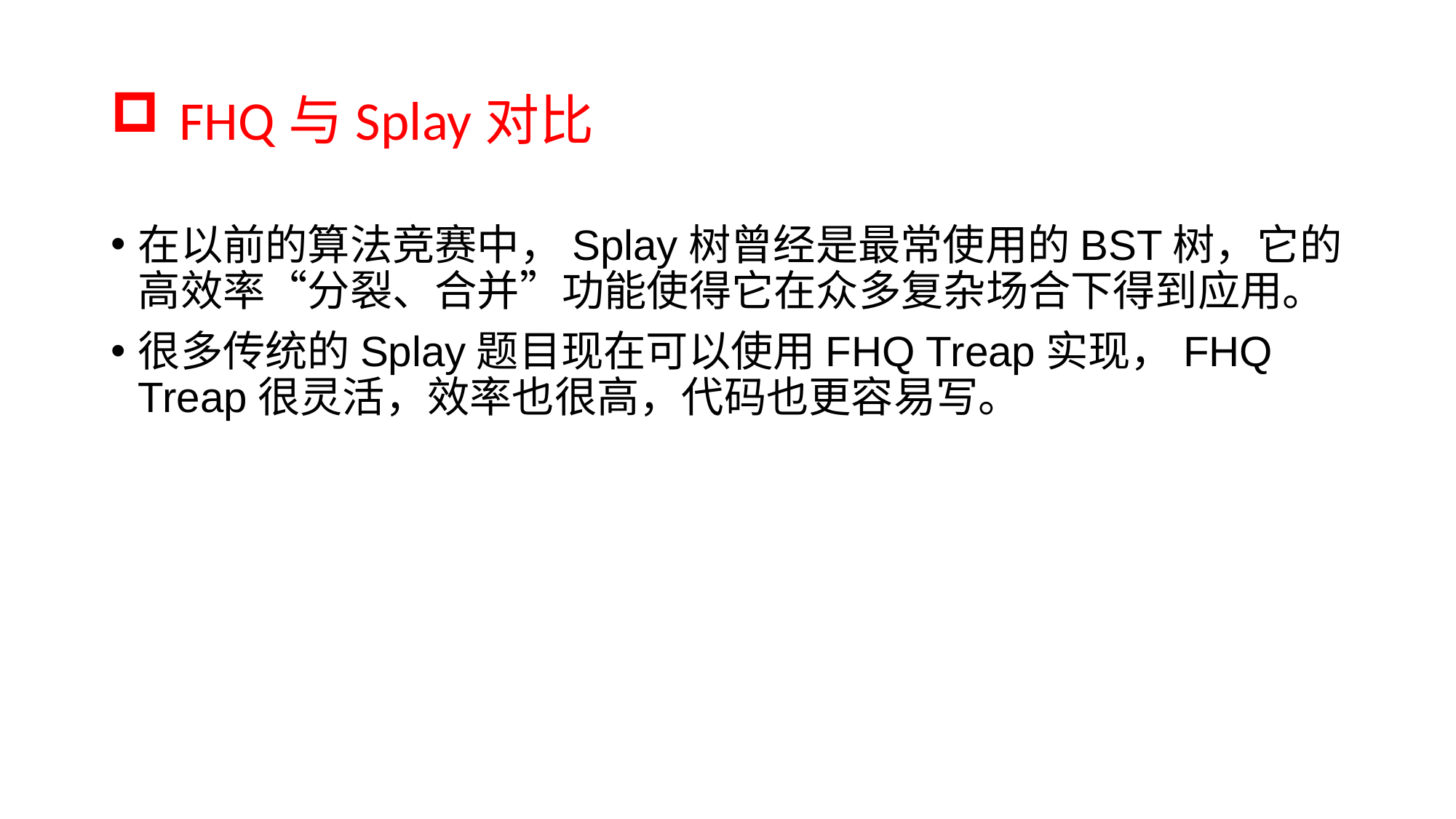

# FHQ与Splay对比
在以前的算法竞赛中，Splay树曾经是最常使用的BST树，它的高效率“分裂、合并”功能使得它在众多复杂场合下得到应用。
很多传统的Splay题目现在可以使用FHQ Treap实现，FHQ Treap很灵活，效率也很高，代码也更容易写。